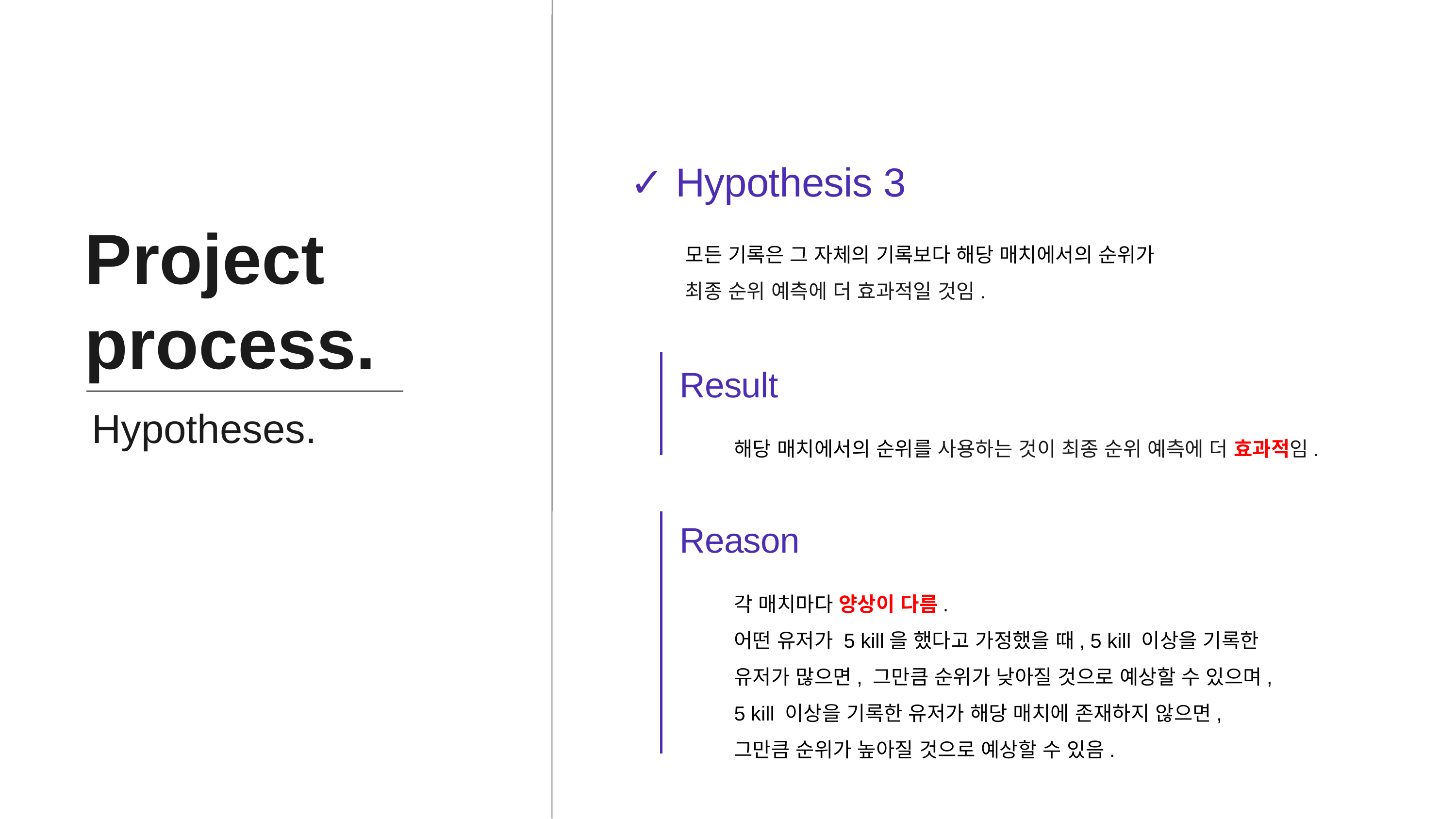

✓ Hypothesis 3
모든 기록은 그 자체의 기록보다 해당 매치에서의 순위가
최종 순위 예측에 더 효과적일 것임.
Project
process.
Result
해당 매치에서의 순위를 사용하는 것이 최종 순위 예측에 더 효과적임.

Hypotheses.
Reason
각 매치마다 양상이 다름.
어떤 유저가 5 kill을 했다고 가정했을 때, 5 kill 이상을 기록한
유저가 많으면, 그만큼 순위가 낮아질 것으로 예상할 수 있으며,
5 kill 이상을 기록한 유저가 해당 매치에 존재하지 않으면,
그만큼 순위가 높아질 것으로 예상할 수 있음.